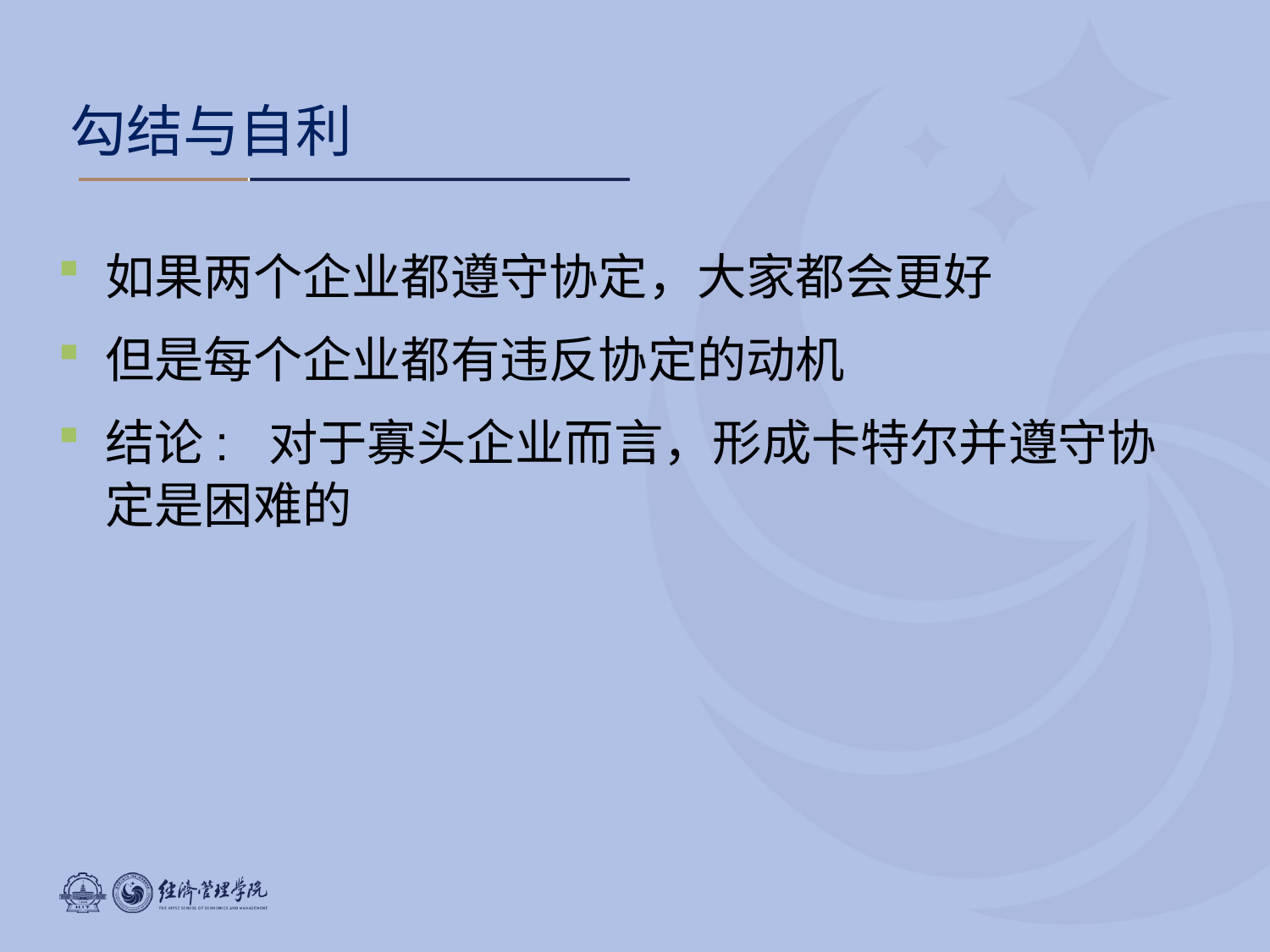

勾结与自利
如果两个企业都遵守协定，大家都会更好
但是每个企业都有违反协定的动机
结论:  对于寡头企业而言，形成卡特尔并遵守协定是困难的